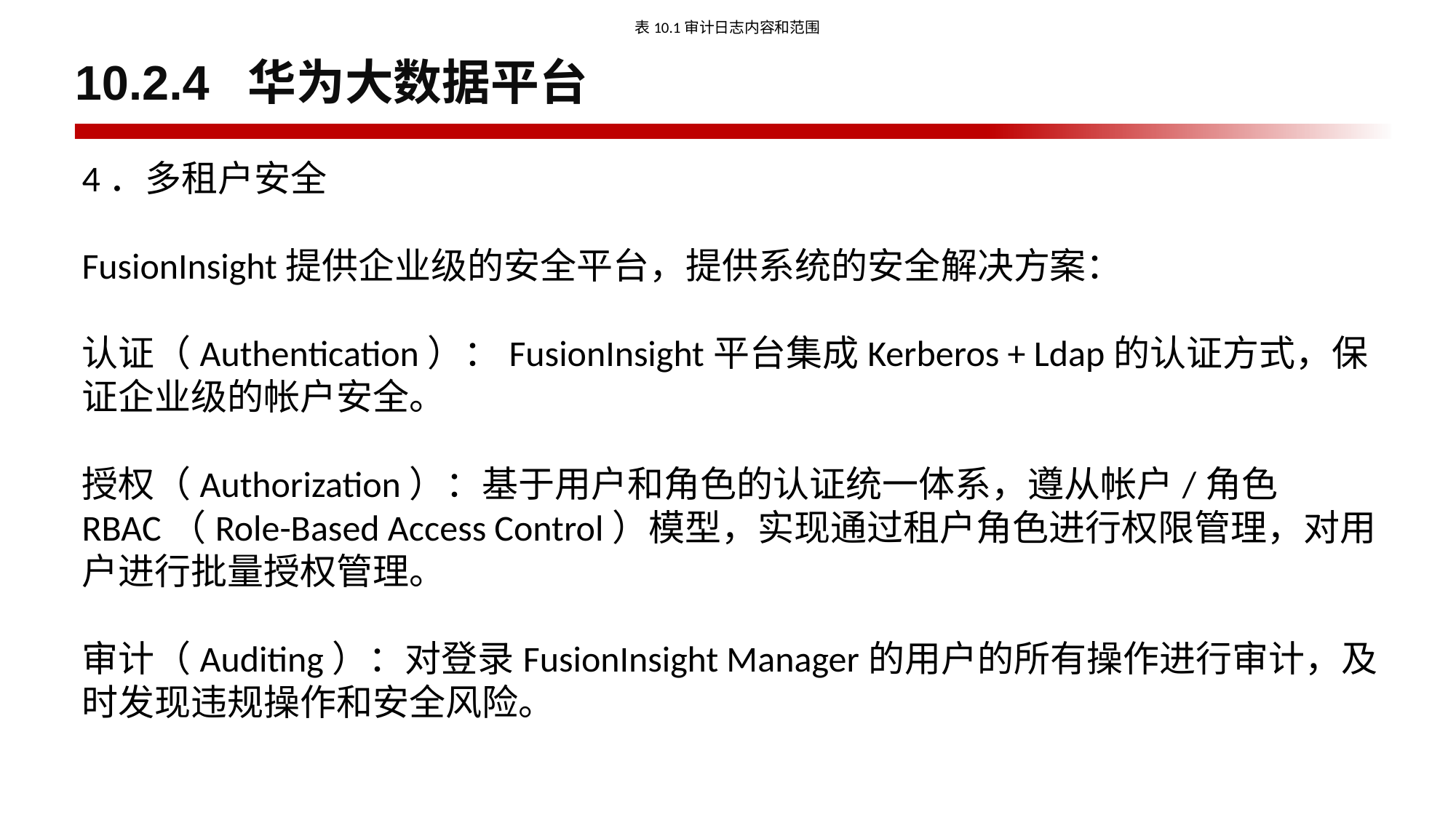

表10.1审计日志内容和范围
# 10.2.4  华为大数据平台

4．多租户安全

FusionInsight提供企业级的安全平台，提供系统的安全解决方案：

认证（Authentication）：FusionInsight平台集成Kerberos + Ldap的认证方式，保证企业级的帐户安全。

授权（Authorization）：基于用户和角色的认证统一体系，遵从帐户/角色RBAC（Role-Based Access Control）模型，实现通过租户角色进行权限管理，对用户进行批量授权管理。

审计（Auditing）：对登录FusionInsight Manager的用户的所有操作进行审计，及时发现违规操作和安全风险。